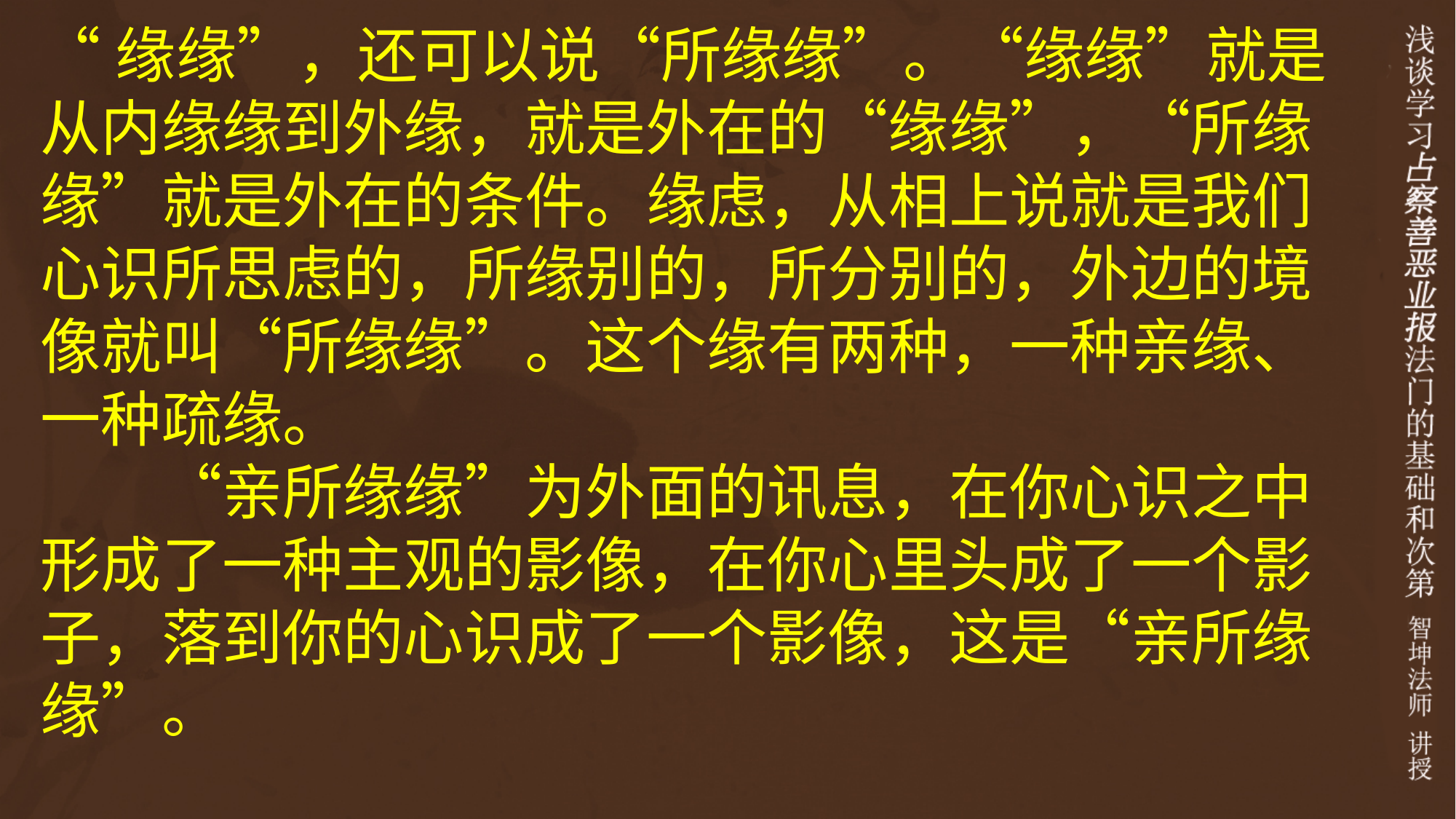

“缘缘”，还可以说“所缘缘”。“缘缘”就是从内缘缘到外缘，就是外在的“缘缘”，“所缘缘”就是外在的条件。缘虑，从相上说就是我们心识所思虑的，所缘别的，所分别的，外边的境像就叫“所缘缘”。这个缘有两种，一种亲缘、一种疏缘。
　　“亲所缘缘”为外面的讯息，在你心识之中形成了一种主观的影像，在你心里头成了一个影子，落到你的心识成了一个影像，这是“亲所缘缘”。